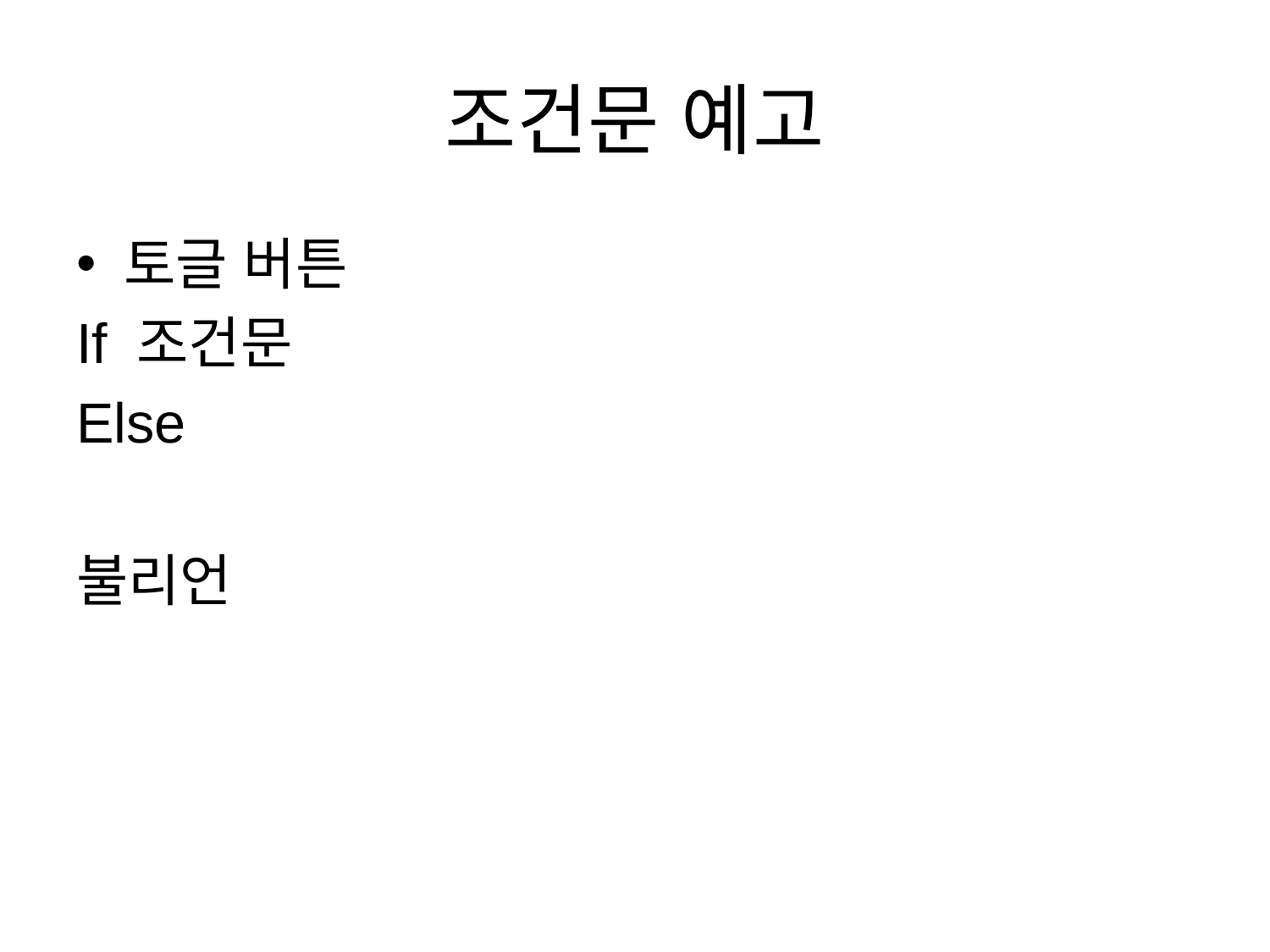

# 조건문 예고
토글 버튼
If 조건문
Else

불리언